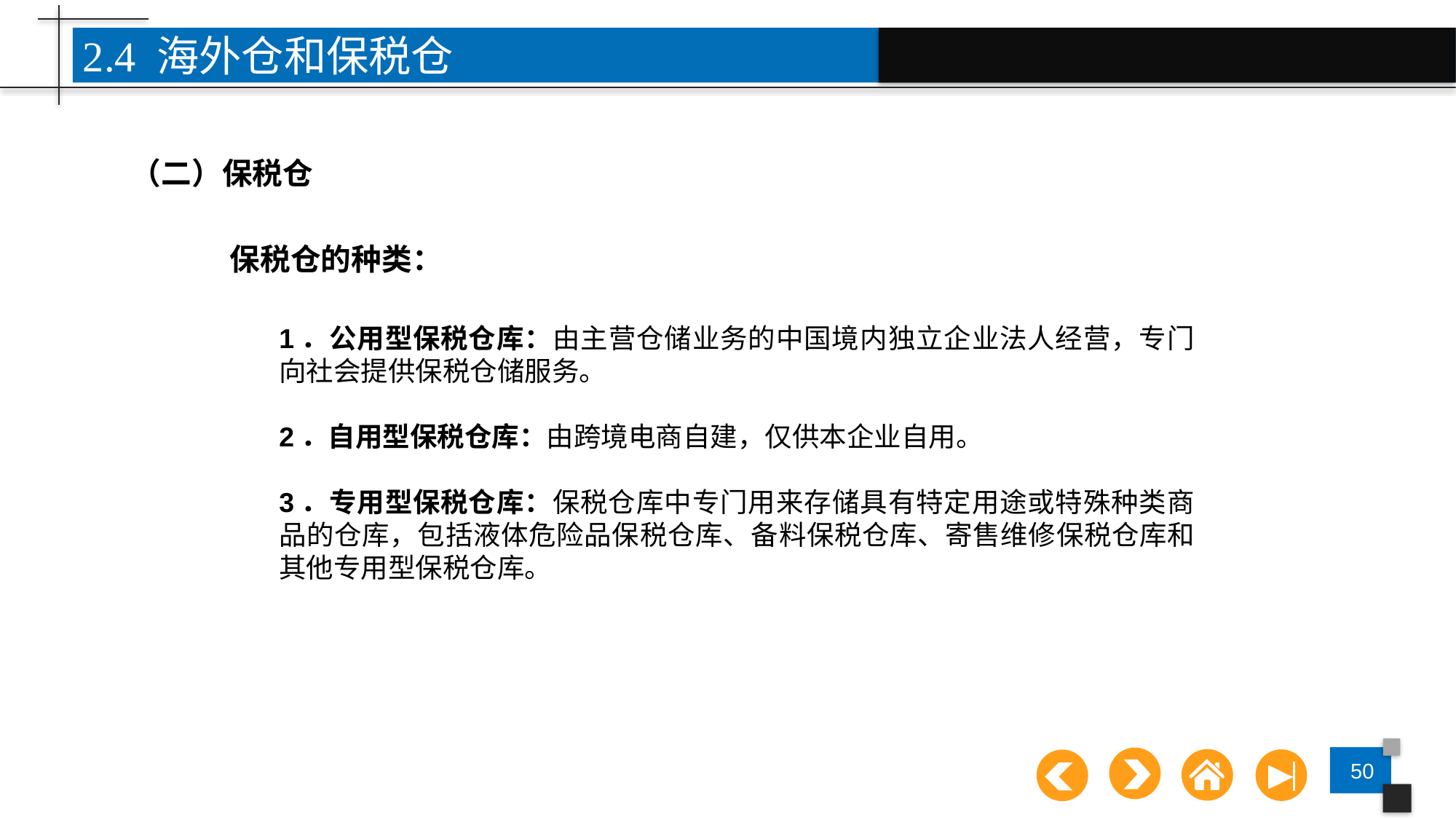

2.4 海外仓和保税仓
（二）保税仓
点击添加文本
保税仓的种类：
1．公用型保税仓库：由主营仓储业务的中国境内独立企业法人经营，专门向社会提供保税仓储服务。

2．自用型保税仓库：由跨境电商自建，仅供本企业自用。

3．专用型保税仓库：保税仓库中专门用来存储具有特定用途或特殊种类商品的仓库，包括液体危险品保税仓库、备料保税仓库、寄售维修保税仓库和其他专用型保税仓库。
点击添加文本
点击添加文本
点击添加文本